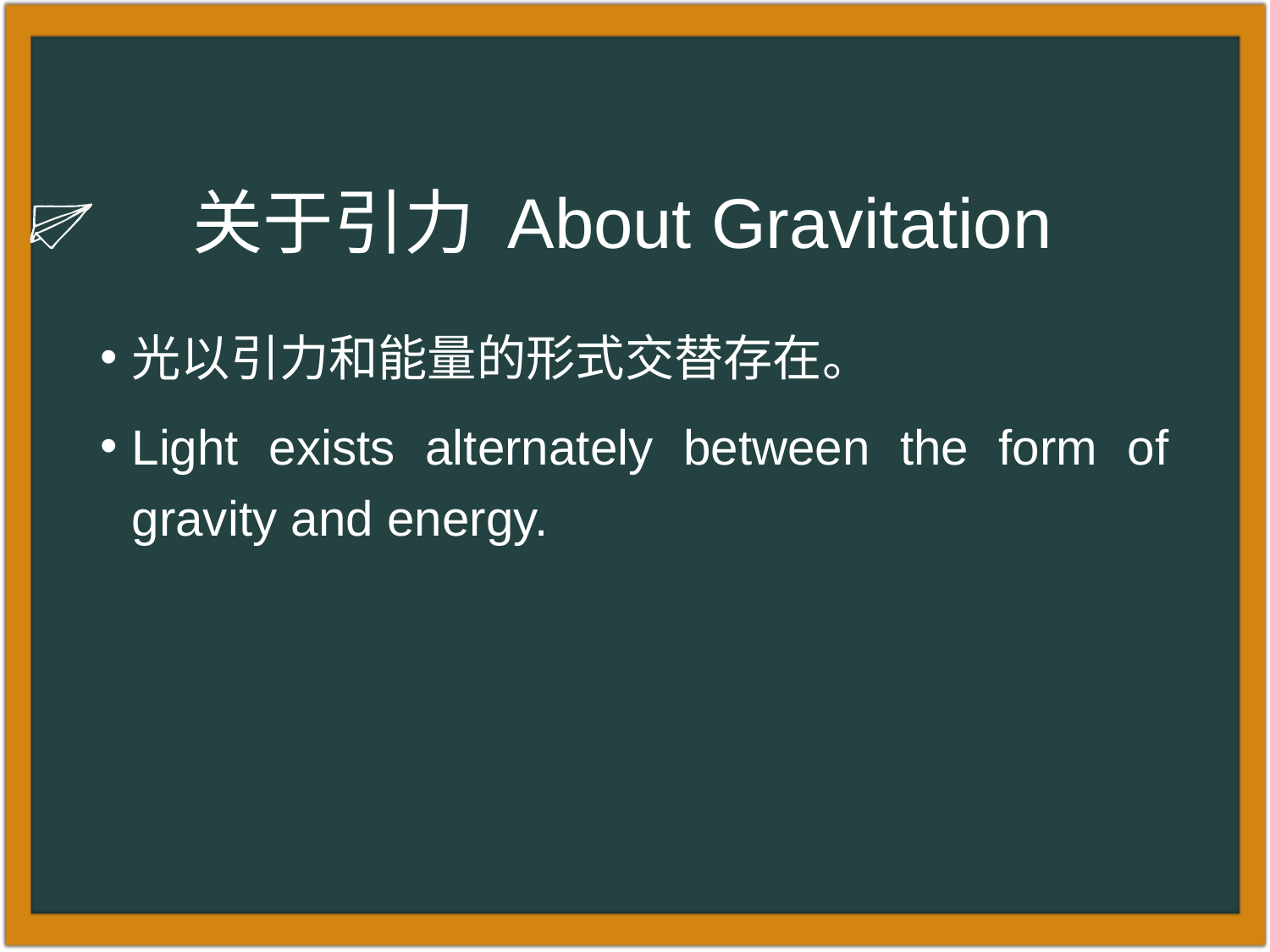

# 关于引力 About Gravitation
光以引力和能量的形式交替存在。
Light exists alternately between the form of gravity and energy.